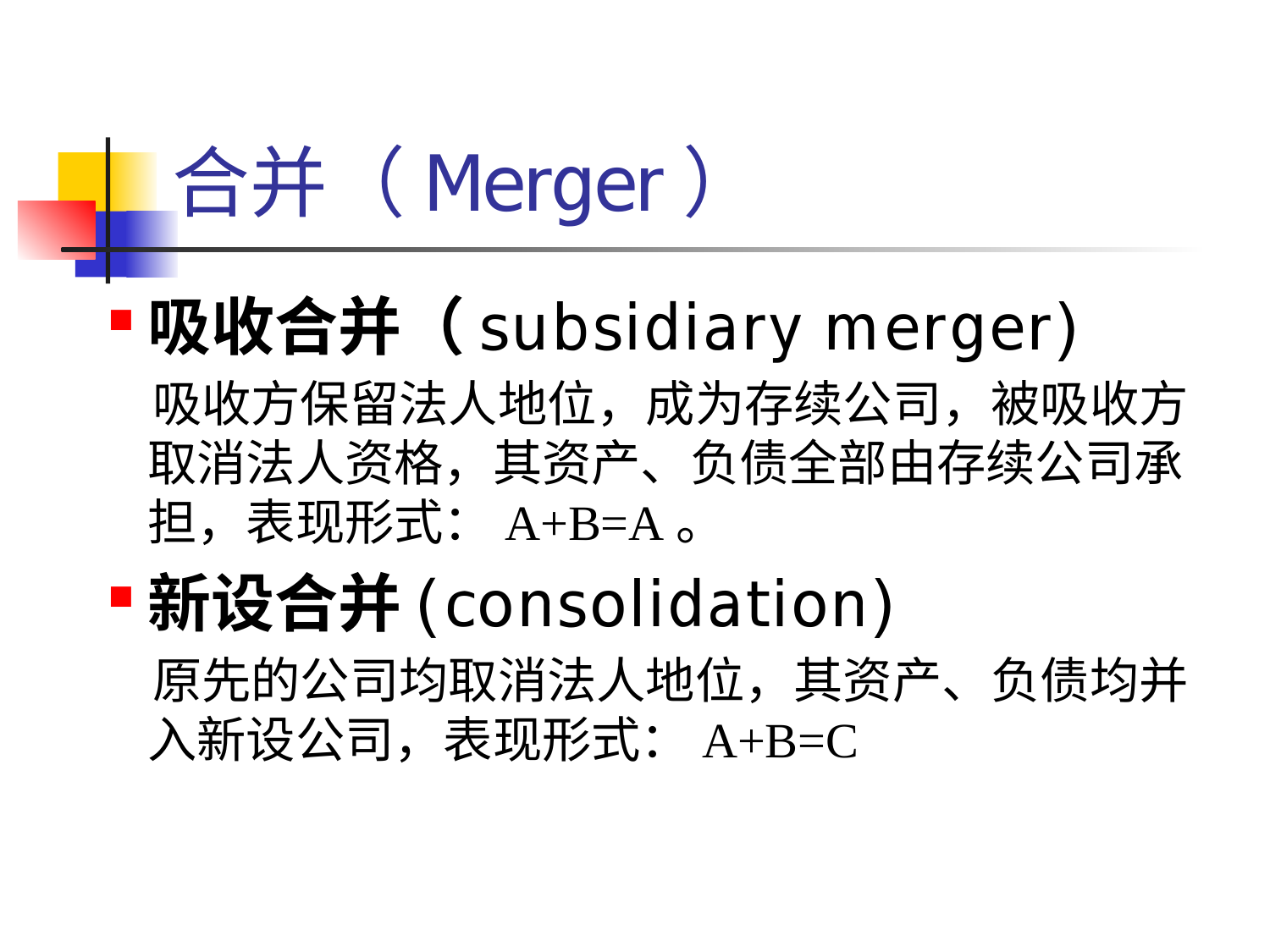

# 合并（Merger）
吸收合并（subsidiary merger)
   吸收方保留法人地位，成为存续公司，被吸收方取消法人资格，其资产、负债全部由存续公司承担，表现形式：A+B=A。
新设合并(consolidation)
   原先的公司均取消法人地位，其资产、负债均并入新设公司，表现形式：A+B=C